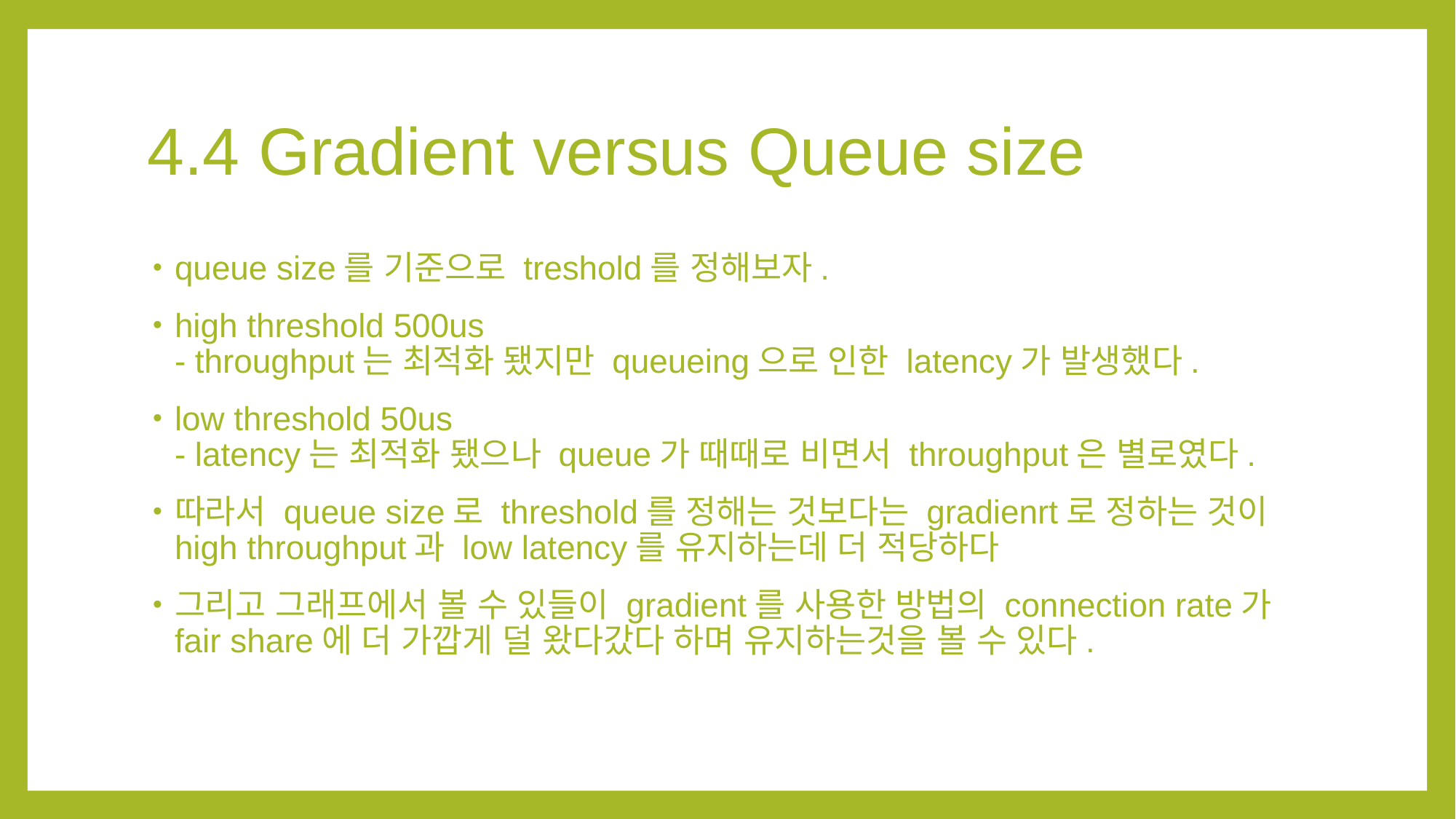

# 4.4 Gradient versus Queue size
queue size를 기준으로 treshold를 정해보자.
high threshold 500us
- throughput는 최적화 됐지만 queueing으로 인한 latency가 발생했다.
low threshold 50us
- latency는 최적화 됐으나 queue가 때때로 비면서 throughput은 별로였다.
따라서 queue size로 threshold를 정해는 것보다는 gradienrt로 정하는 것이  high throughput과 low latency를 유지하는데 더 적당하다
그리고 그래프에서 볼 수 있들이 gradient를 사용한 방법의 connection rate가 fair share에 더 가깝게 덜 왔다갔다 하며 유지하는것을 볼 수 있다.